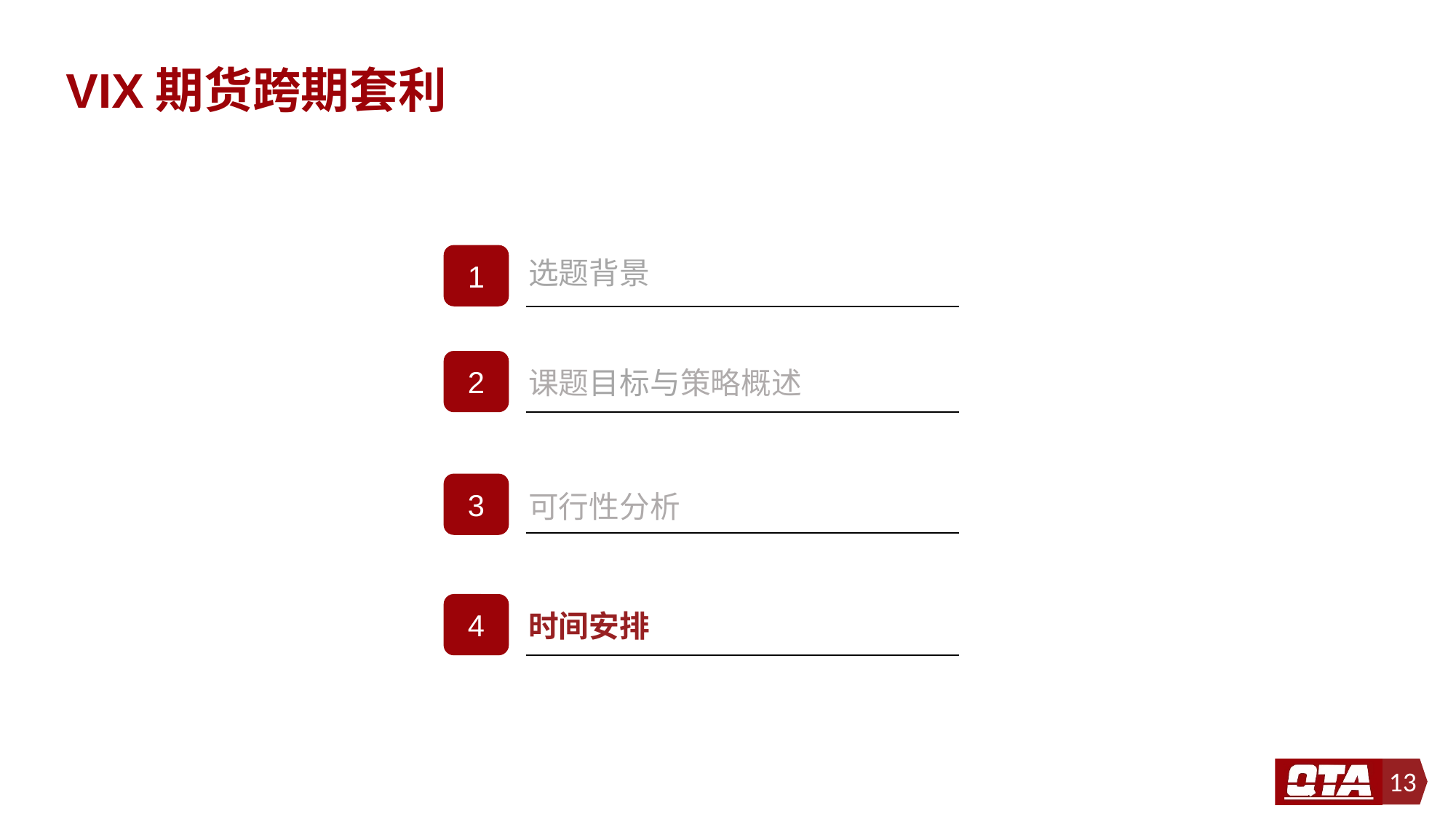

# VIX期货跨期套利
选题背景
课题目标与策略概述
可行性分析
时间安排
13